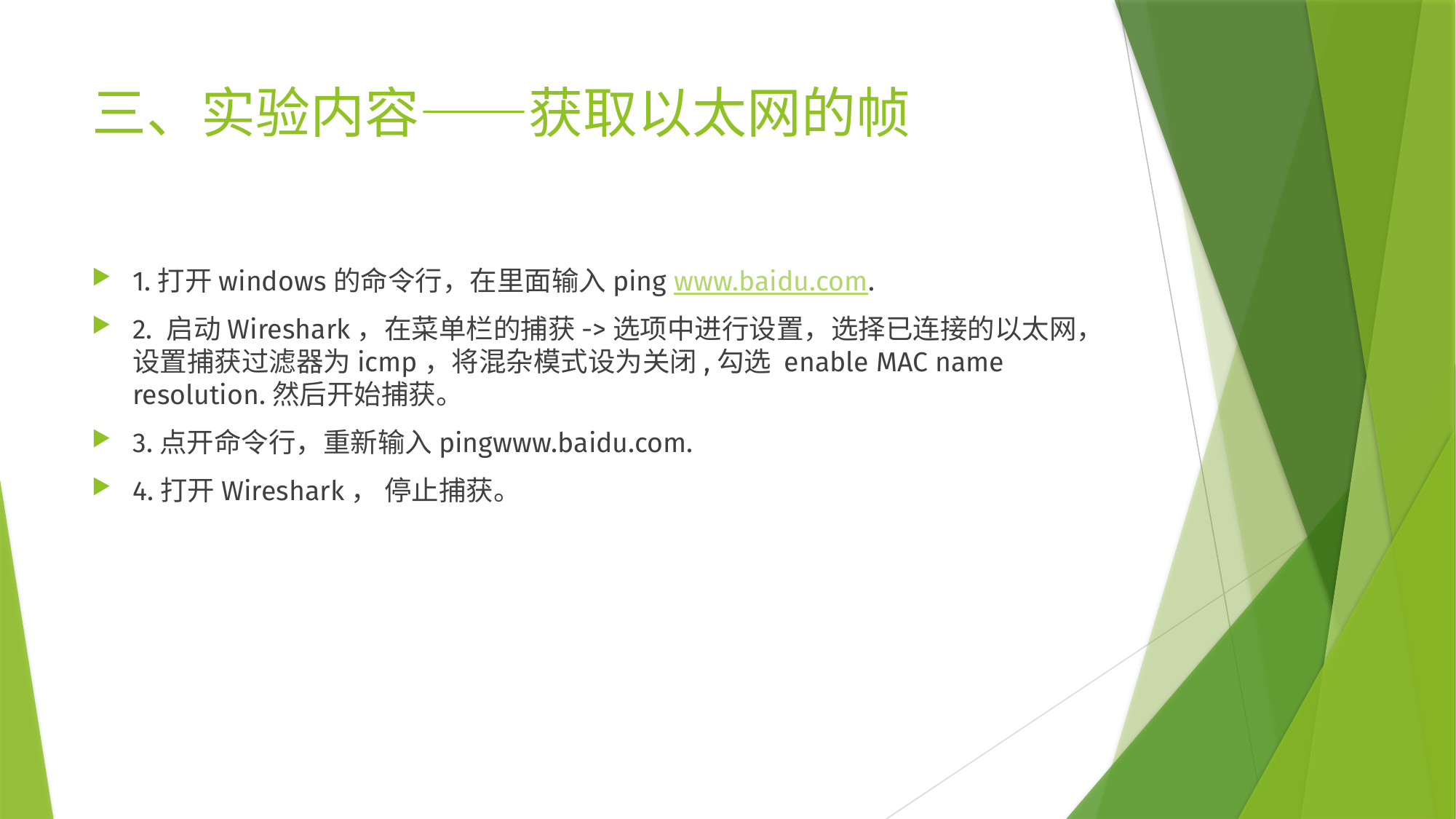

# 三、实验内容——获取以太网的帧
1.打开windows的命令行，在里面输入ping www.baidu.com.
2. 启动Wireshark，在菜单栏的捕获->选项中进行设置，选择已连接的以太网，设置捕获过滤器为icmp，将混杂模式设为关闭,勾选 enable MAC name resolution.然后开始捕获。
3.点开命令行，重新输入pingwww.baidu.com.
4.打开Wireshark， 停止捕获。